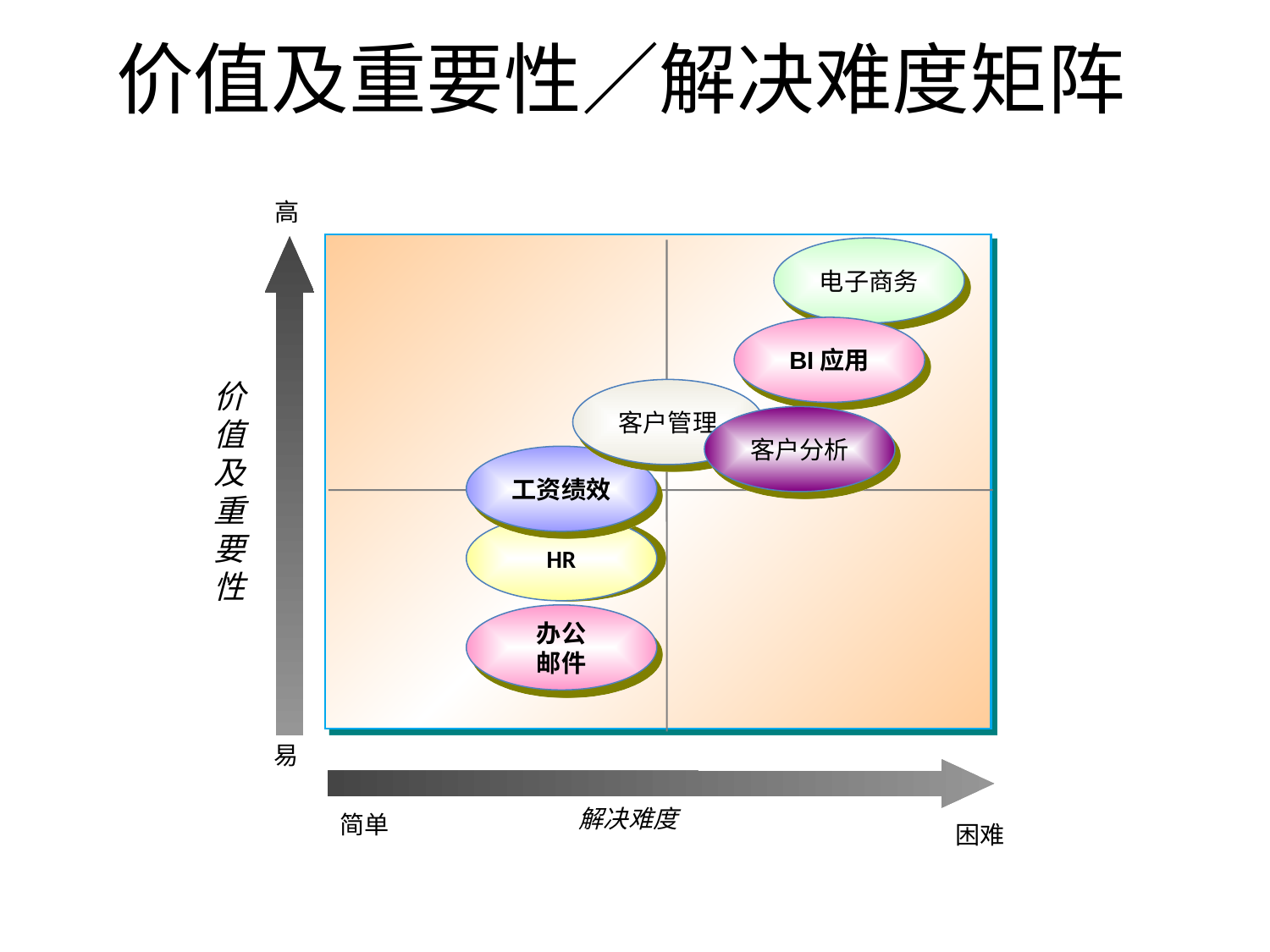

# 价值及重要性／解决难度矩阵
高

电子商务

BI应用
价值及重要性
客户管理
客户分析
工资绩效

HR
办公
邮件
易

解决难度
简单
困难